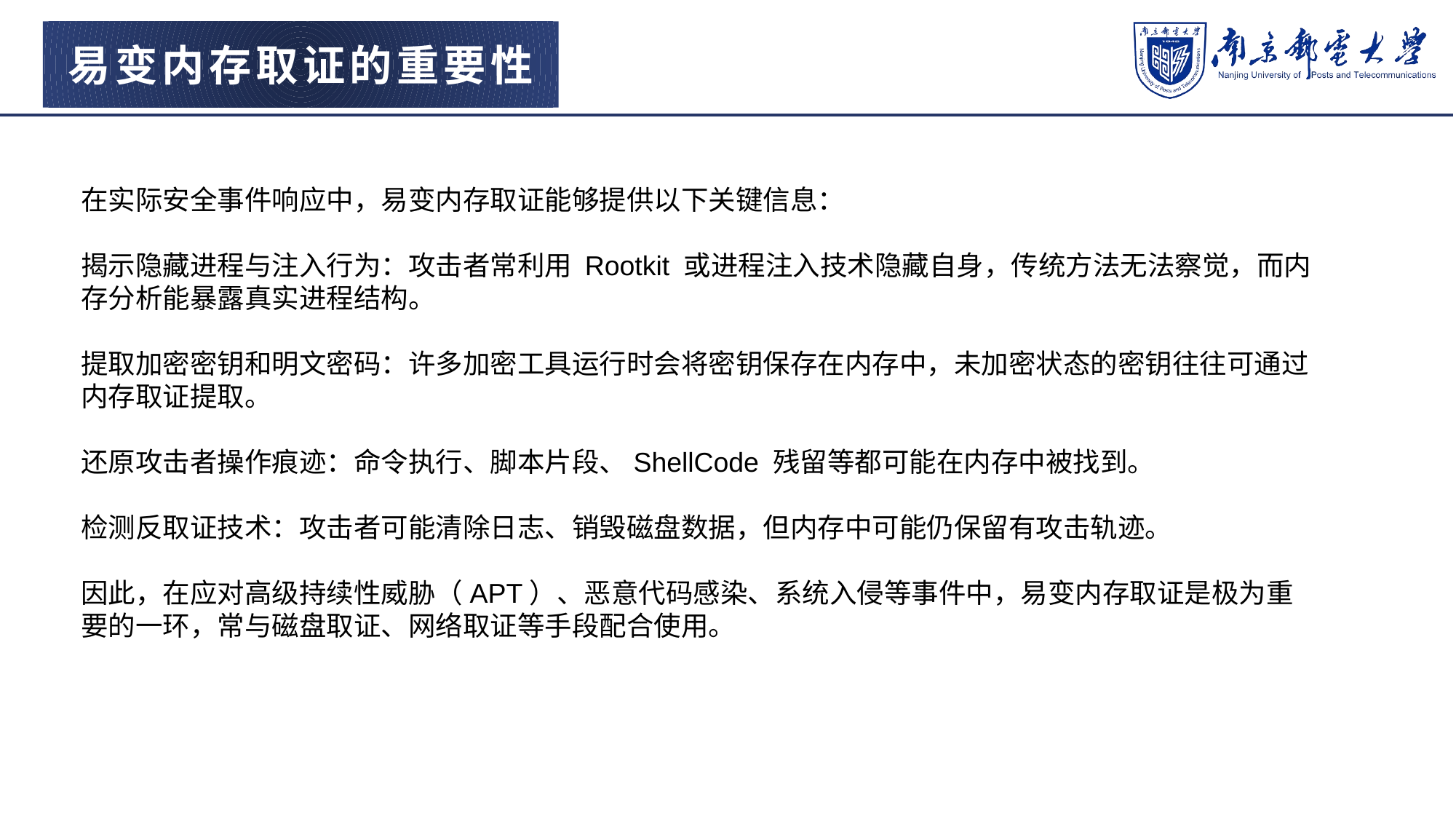

易变内存取证的重要性

在实际安全事件响应中，易变内存取证能够提供以下关键信息：

揭示隐藏进程与注入行为：攻击者常利用 Rootkit 或进程注入技术隐藏自身，传统方法无法察觉，而内存分析能暴露真实进程结构。

提取加密密钥和明文密码：许多加密工具运行时会将密钥保存在内存中，未加密状态的密钥往往可通过内存取证提取。

还原攻击者操作痕迹：命令执行、脚本片段、ShellCode 残留等都可能在内存中被找到。

检测反取证技术：攻击者可能清除日志、销毁磁盘数据，但内存中可能仍保留有攻击轨迹。

因此，在应对高级持续性威胁（APT）、恶意代码感染、系统入侵等事件中，易变内存取证是极为重要的一环，常与磁盘取证、网络取证等手段配合使用。
7